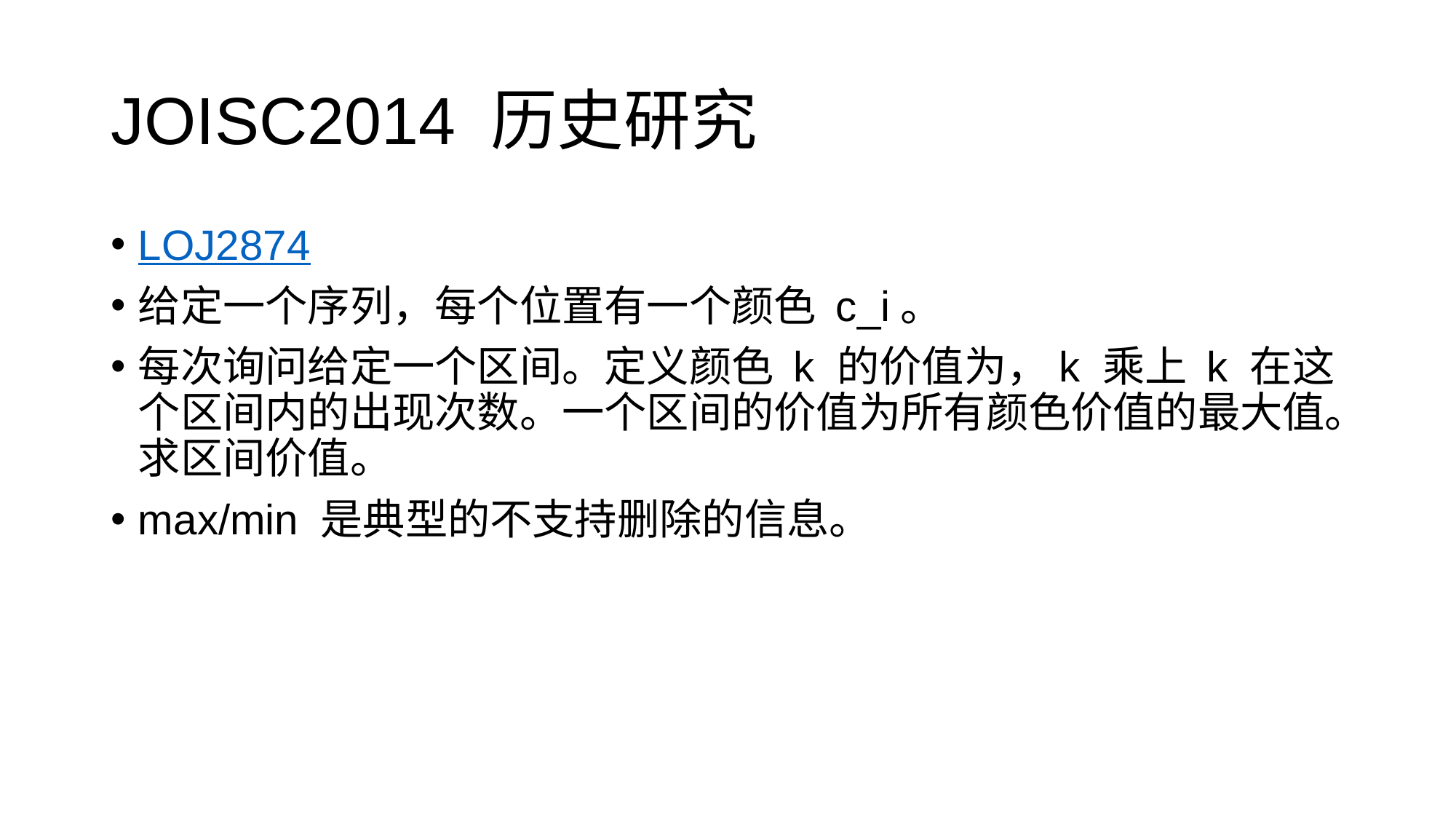

# JOISC2014 历史研究
LOJ2874
给定一个序列，每个位置有一个颜色 c_i。
每次询问给定一个区间。定义颜色 k 的价值为，k 乘上 k 在这个区间内的出现次数。一个区间的价值为所有颜色价值的最大值。求区间价值。
max/min 是典型的不支持删除的信息。